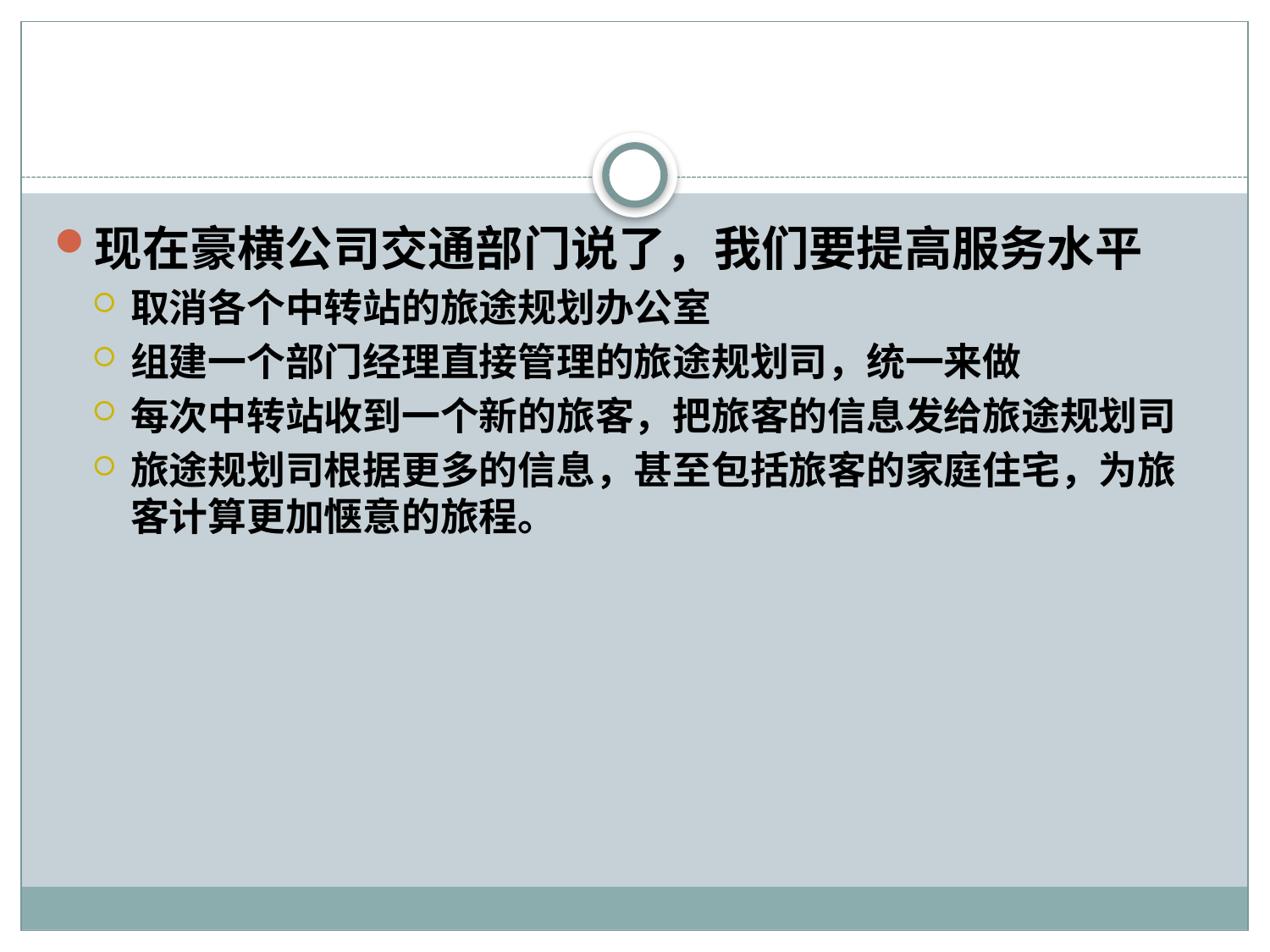

#
现在豪横公司交通部门说了，我们要提高服务水平
取消各个中转站的旅途规划办公室
组建一个部门经理直接管理的旅途规划司，统一来做
每次中转站收到一个新的旅客，把旅客的信息发给旅途规划司
旅途规划司根据更多的信息，甚至包括旅客的家庭住宅，为旅客计算更加惬意的旅程。